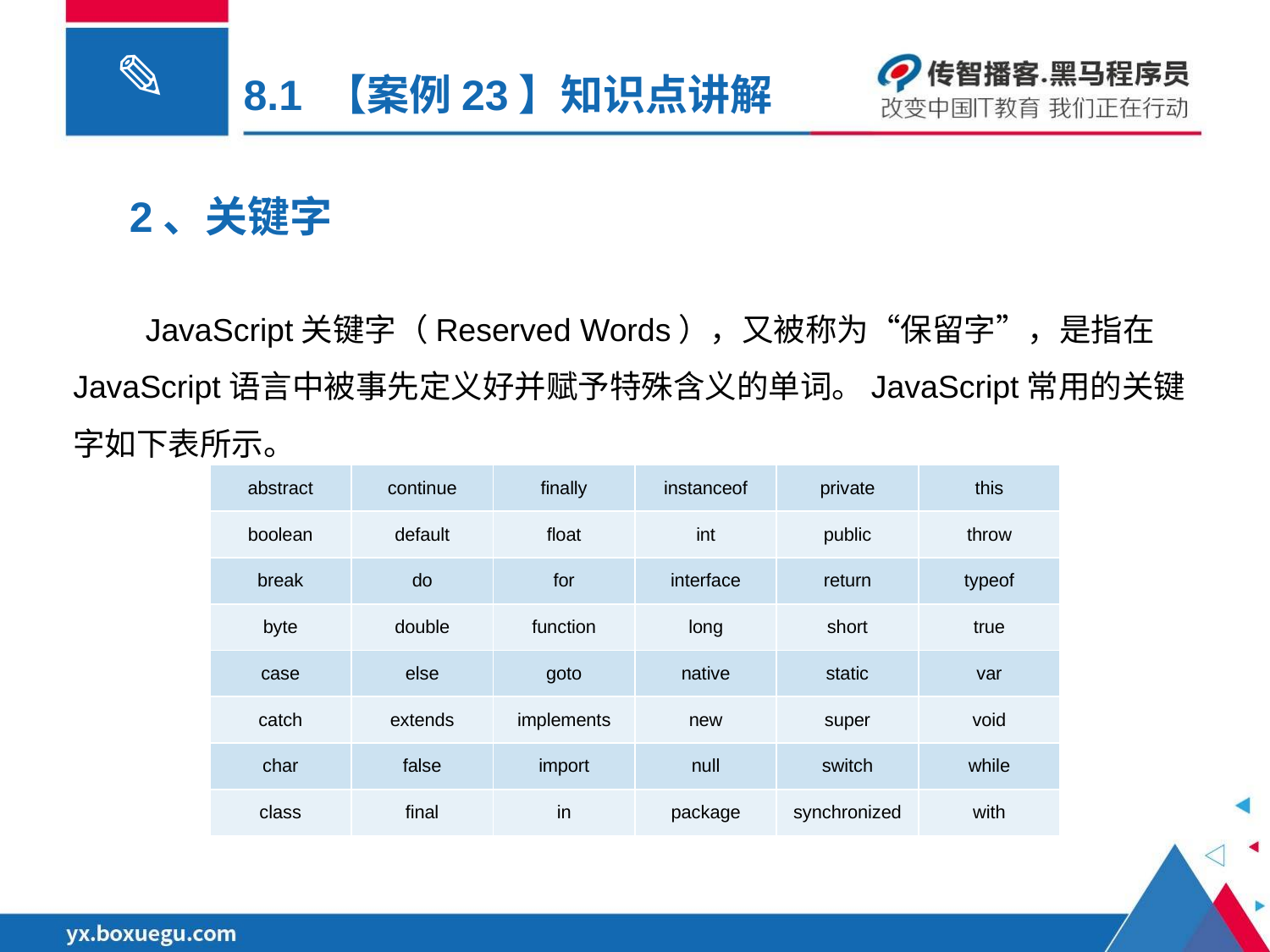

# 8.1 【案例23】知识点讲解
2、关键字
 JavaScript关键字（Reserved Words），又被称为“保留字”，是指在JavaScript语言中被事先定义好并赋予特殊含义的单词。JavaScript常用的关键字如下表所示。
| abstract | continue | finally | instanceof | private | this |
| --- | --- | --- | --- | --- | --- |
| boolean | default | float | int | public | throw |
| break | do | for | interface | return | typeof |
| byte | double | function | long | short | true |
| case | else | goto | native | static | var |
| catch | extends | implements | new | super | void |
| char | false | import | null | switch | while |
| class | final | in | package | synchronized | with |